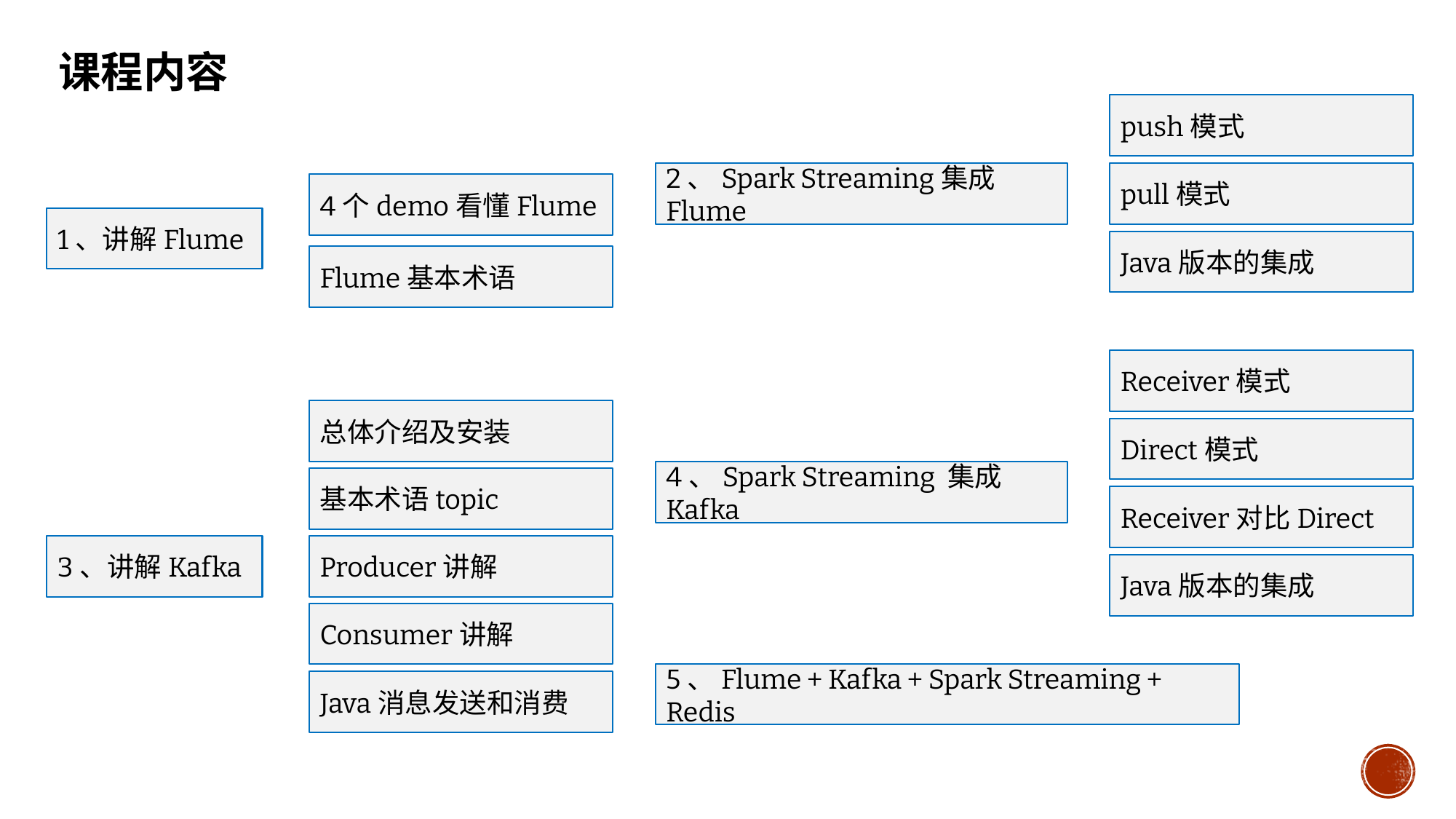

课程内容
push模式
2、Spark Streaming集成 Flume
pull模式
4个demo看懂Flume
1、讲解Flume
Java版本的集成
Flume基本术语
Receiver模式
总体介绍及安装
Direct模式
4、Spark Streaming 集成 Kafka
基本术语topic
Receiver对比Direct
3、讲解Kafka
Producer讲解
Java版本的集成
Consumer讲解
5、Flume + Kafka + Spark Streaming + Redis
Java消息发送和消费